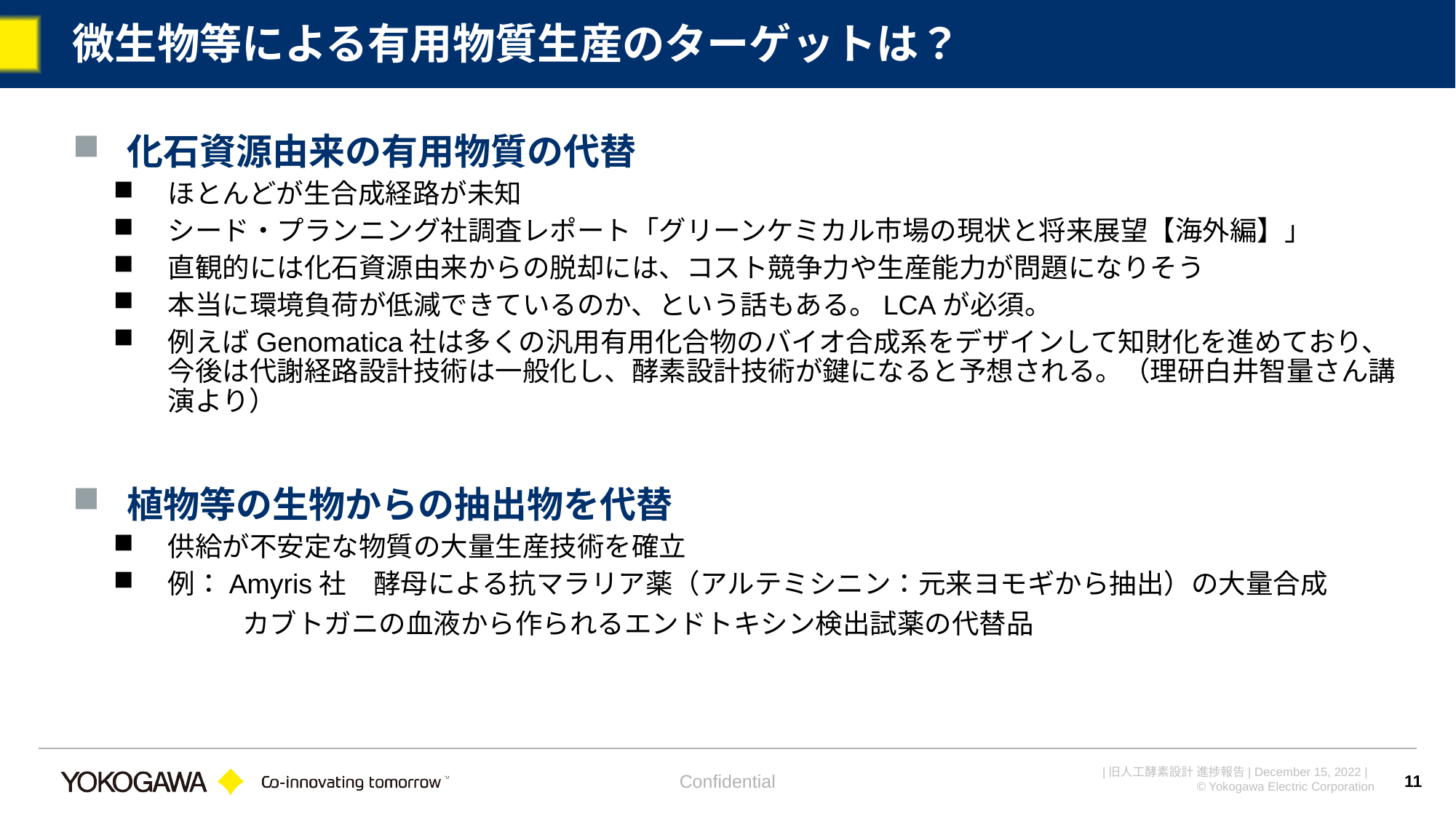

# 微生物等による有用物質生産のターゲットは？
化石資源由来の有用物質の代替
ほとんどが生合成経路が未知
シード・プランニング社調査レポート「グリーンケミカル市場の現状と将来展望【海外編】」
直観的には化石資源由来からの脱却には、コスト競争力や生産能力が問題になりそう
本当に環境負荷が低減できているのか、という話もある。LCAが必須。
例えばGenomatica社は多くの汎用有用化合物のバイオ合成系をデザインして知財化を進めており、今後は代謝経路設計技術は一般化し、酵素設計技術が鍵になると予想される。（理研白井智量さん講演より）

植物等の生物からの抽出物を代替
供給が不安定な物質の大量生産技術を確立
例：Amyris社　酵母による抗マラリア薬（アルテミシニン：元来ヨモギから抽出）の大量合成
　　カブトガニの血液から作られるエンドトキシン検出試薬の代替品
Confidential
11